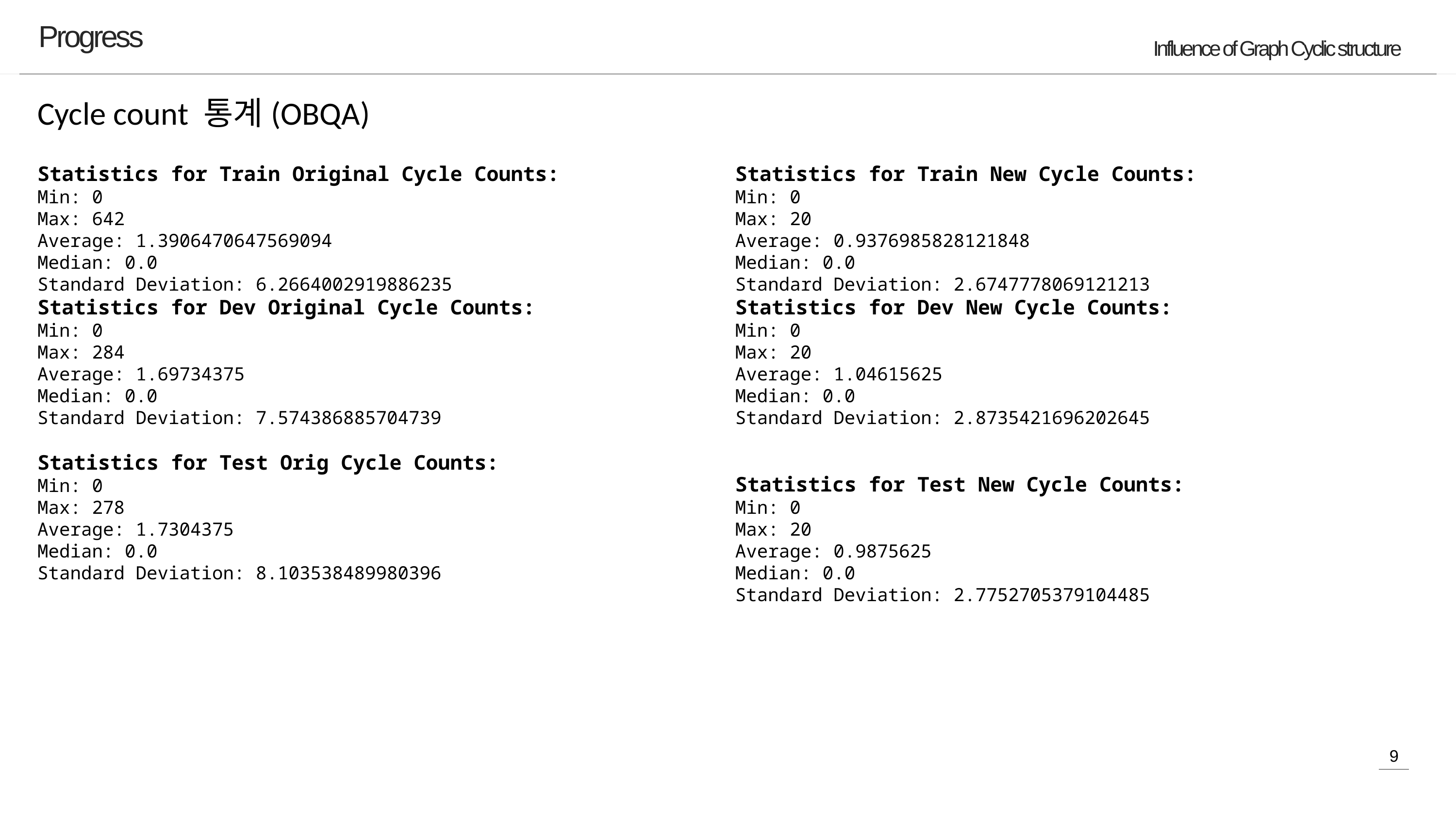

Progress
Cycle count 통계(OBQA)
Statistics for Train Original Cycle Counts:
Min: 0
Max: 642
Average: 1.3906470647569094
Median: 0.0
Standard Deviation: 6.2664002919886235
Statistics for Dev Original Cycle Counts:
Min: 0
Max: 284
Average: 1.69734375
Median: 0.0
Standard Deviation: 7.574386885704739
Statistics for Test Orig Cycle Counts:
Min: 0
Max: 278
Average: 1.7304375
Median: 0.0
Standard Deviation: 8.103538489980396

Statistics for Train New Cycle Counts:
Min: 0
Max: 20
Average: 0.9376985828121848
Median: 0.0
Standard Deviation: 2.6747778069121213
Statistics for Dev New Cycle Counts:
Min: 0
Max: 20
Average: 1.04615625
Median: 0.0
Standard Deviation: 2.8735421696202645
Statistics for Test New Cycle Counts:
Min: 0
Max: 20
Average: 0.9875625
Median: 0.0
Standard Deviation: 2.7752705379104485